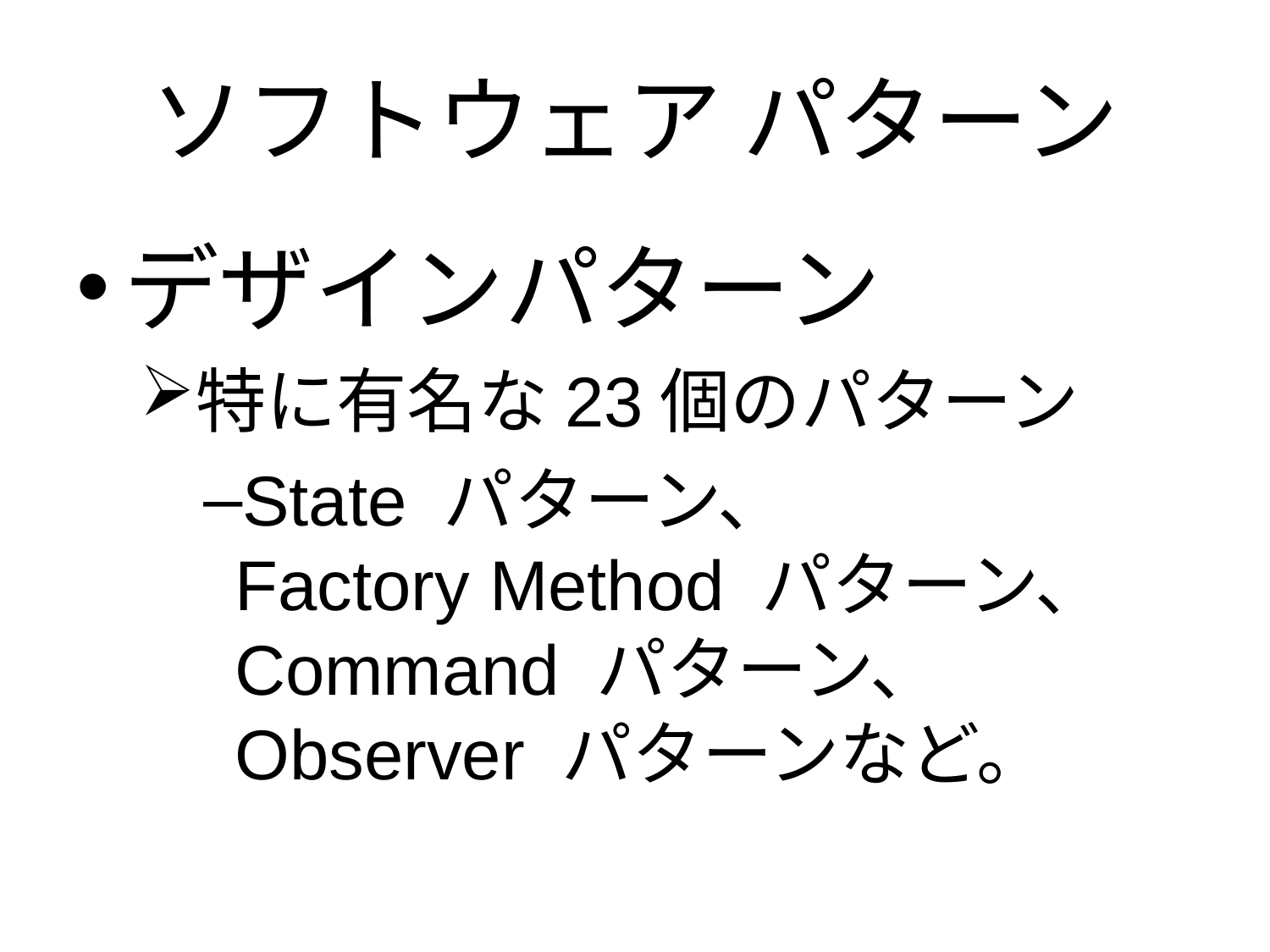

# ソフトウェア パターン
デザインパターン
特に有名な23個のパターン
State パターン、
Factory Method パターン、
Command パターン、
Observer パターンなど。